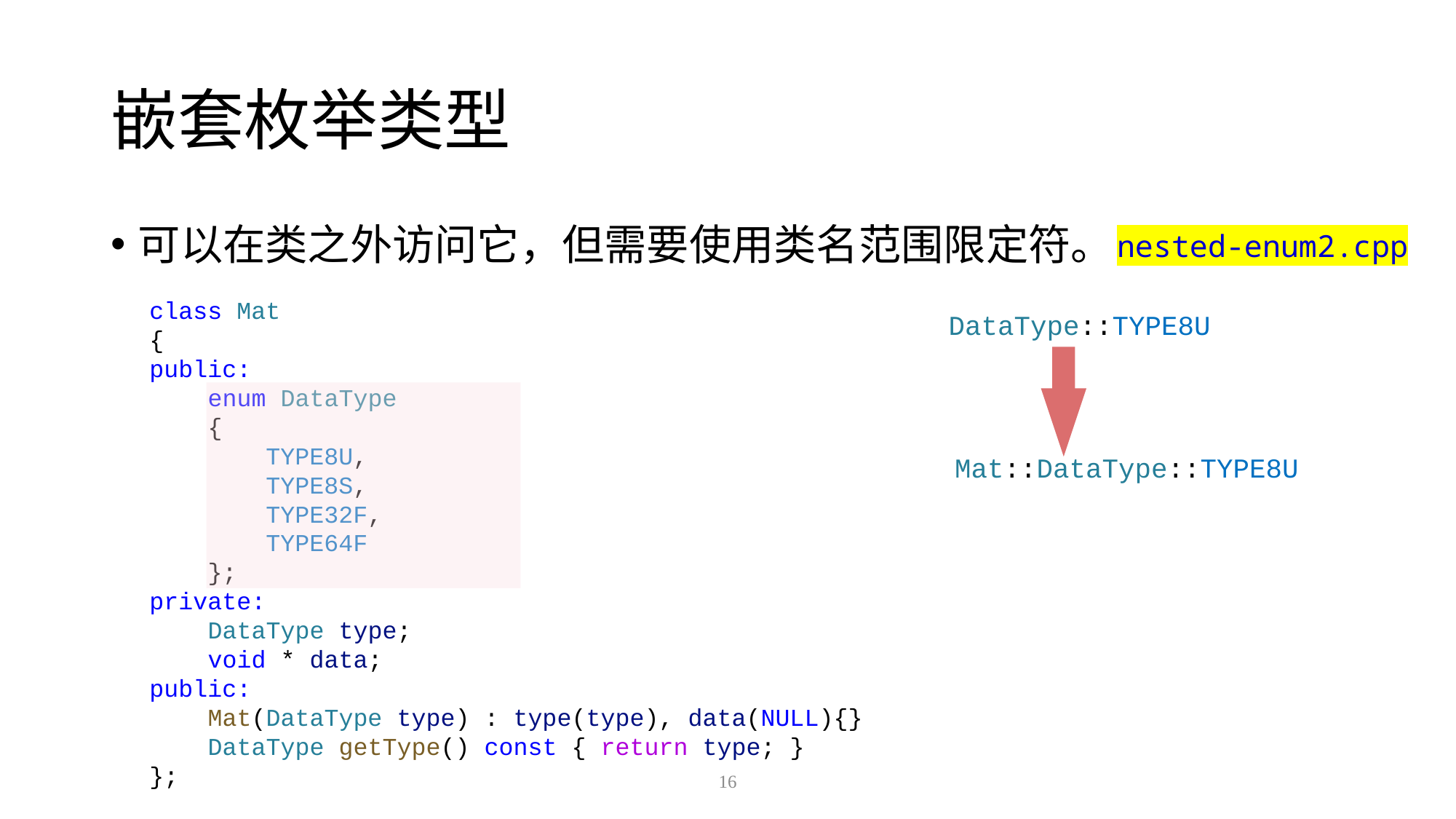

# 嵌套枚举类型
可以在类之外访问它，但需要使用类名范围限定符。

nested-enum2.cpp
class Mat
{
public:
    enum DataType
    {
        TYPE8U,
        TYPE8S,
        TYPE32F,
        TYPE64F
    };
private:
    DataType type;
    void * data;
public:
    Mat(DataType type) : type(type), data(NULL){}
    DataType getType() const { return type; }
};
DataType::TYPE8U

Mat::DataType::TYPE8U
16